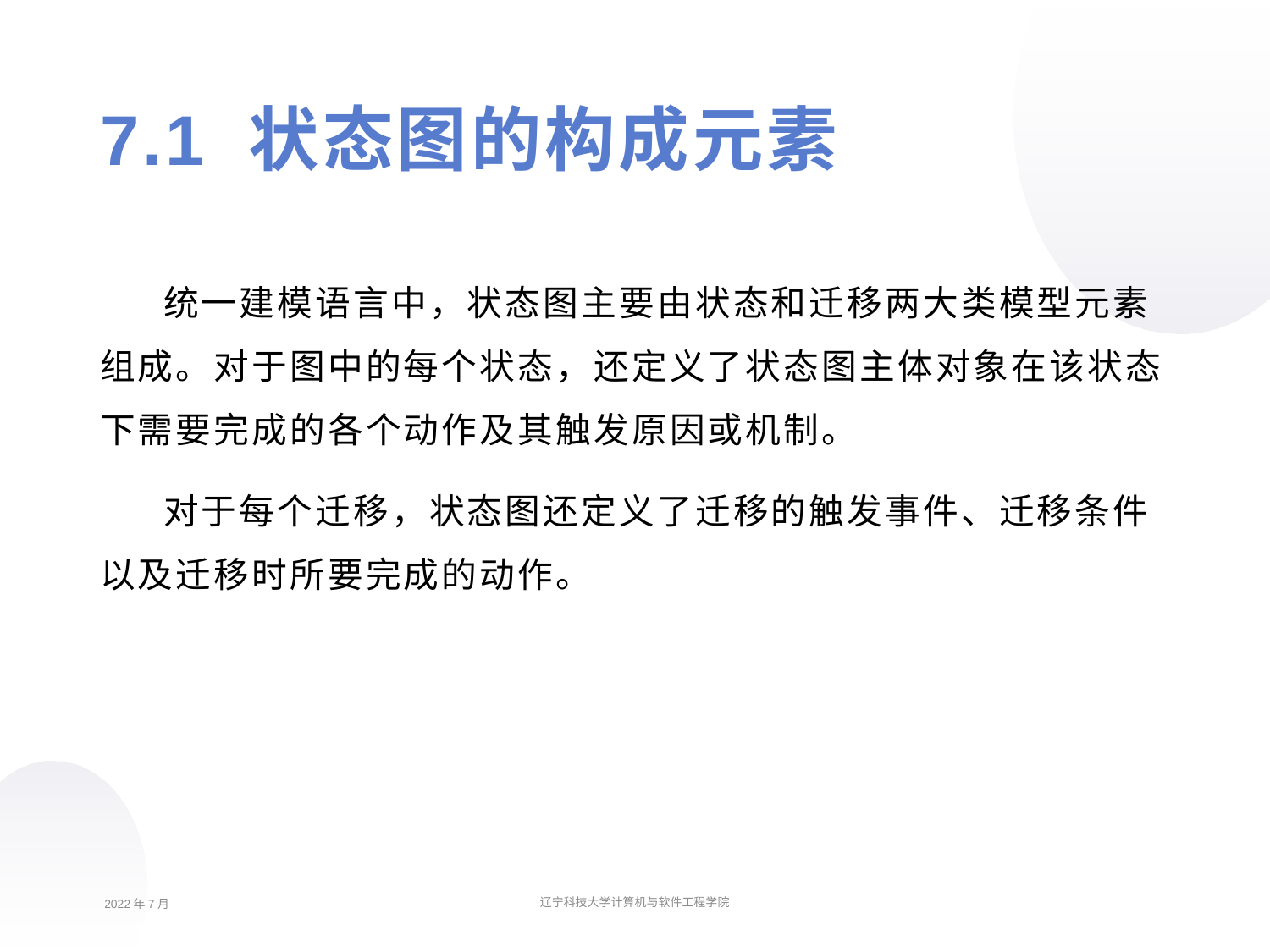

7.1 状态图的构成元素
统一建模语言中，状态图主要由状态和迁移两大类模型元素组成。对于图中的每个状态，还定义了状态图主体对象在该状态下需要完成的各个动作及其触发原因或机制。
对于每个迁移，状态图还定义了迁移的触发事件、迁移条件以及迁移时所要完成的动作。

2022年7月
辽宁科技大学计算机与软件工程学院
6